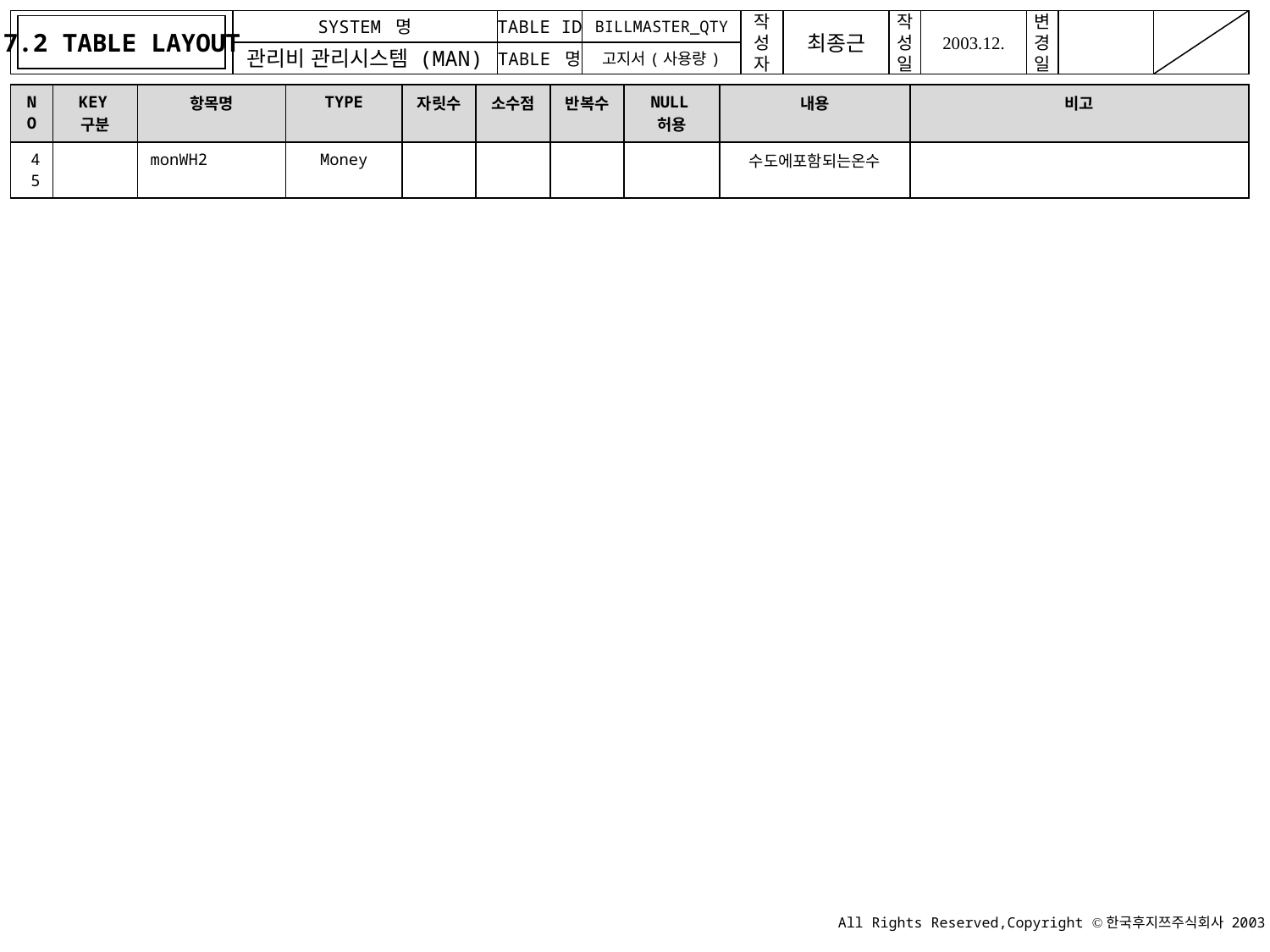

7.2 TABLE LAYOUT
BILLMASTER_QTY
고지서(사용량)
| NO | KEY구분 | 항목명 | TYPE | 자릿수 | 소수점 | 반복수 | NULL허용 | 내용 | 비고 |
| --- | --- | --- | --- | --- | --- | --- | --- | --- | --- |
| 45 |  | monWH2 | Money |  |  |  |  | 수도에포함되는온수 |  |